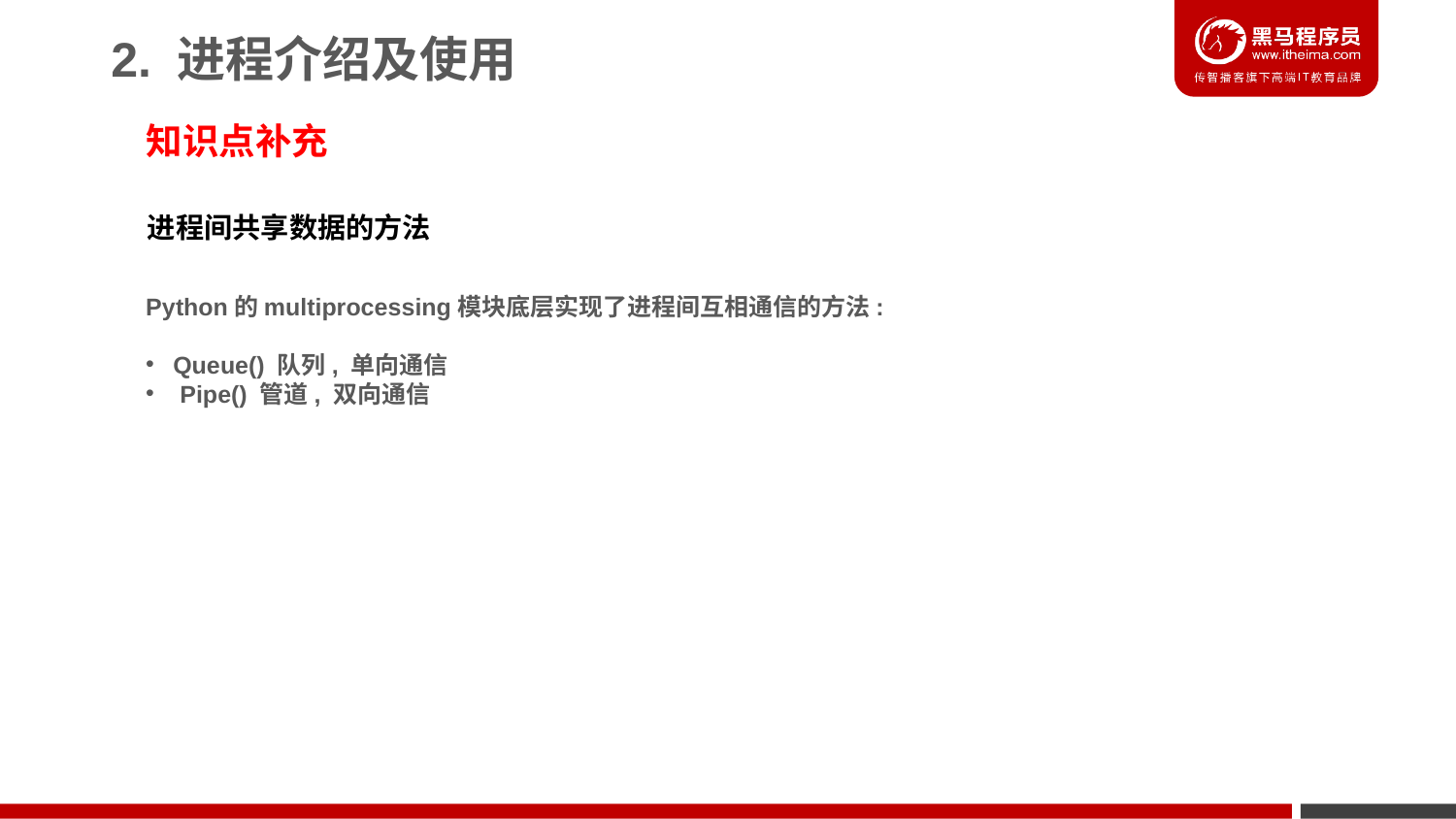

2. 进程介绍及使用
知识点补充
进程间共享数据的方法
Python的multiprocessing模块底层实现了进程间互相通信的方法:

Queue() 队列, 单向通信
 Pipe() 管道, 双向通信